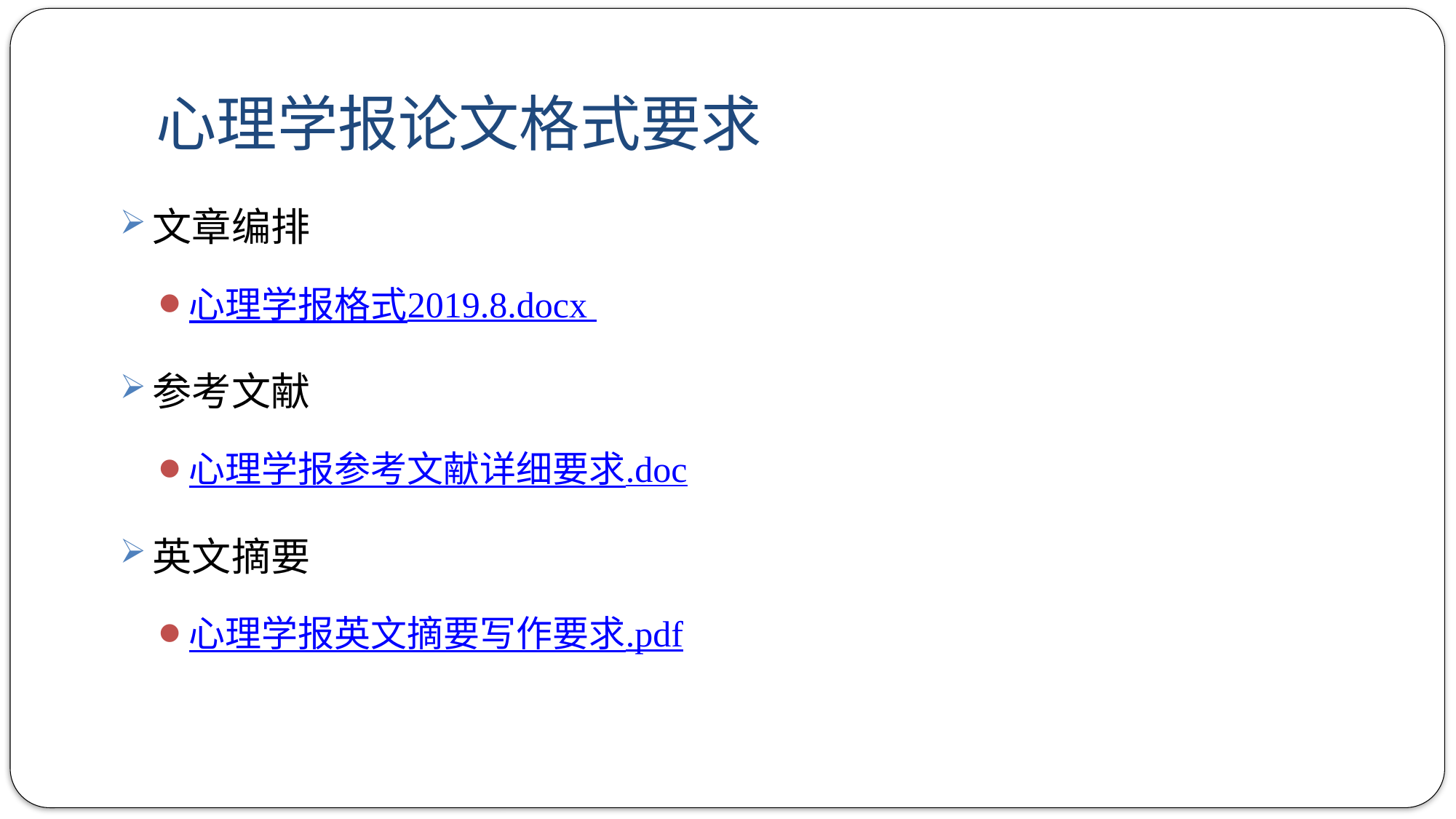

# 心理学报论文格式要求
文章编排
心理学报格式2019.8.docx
参考文献
心理学报参考文献详细要求.doc
英文摘要
心理学报英文摘要写作要求.pdf